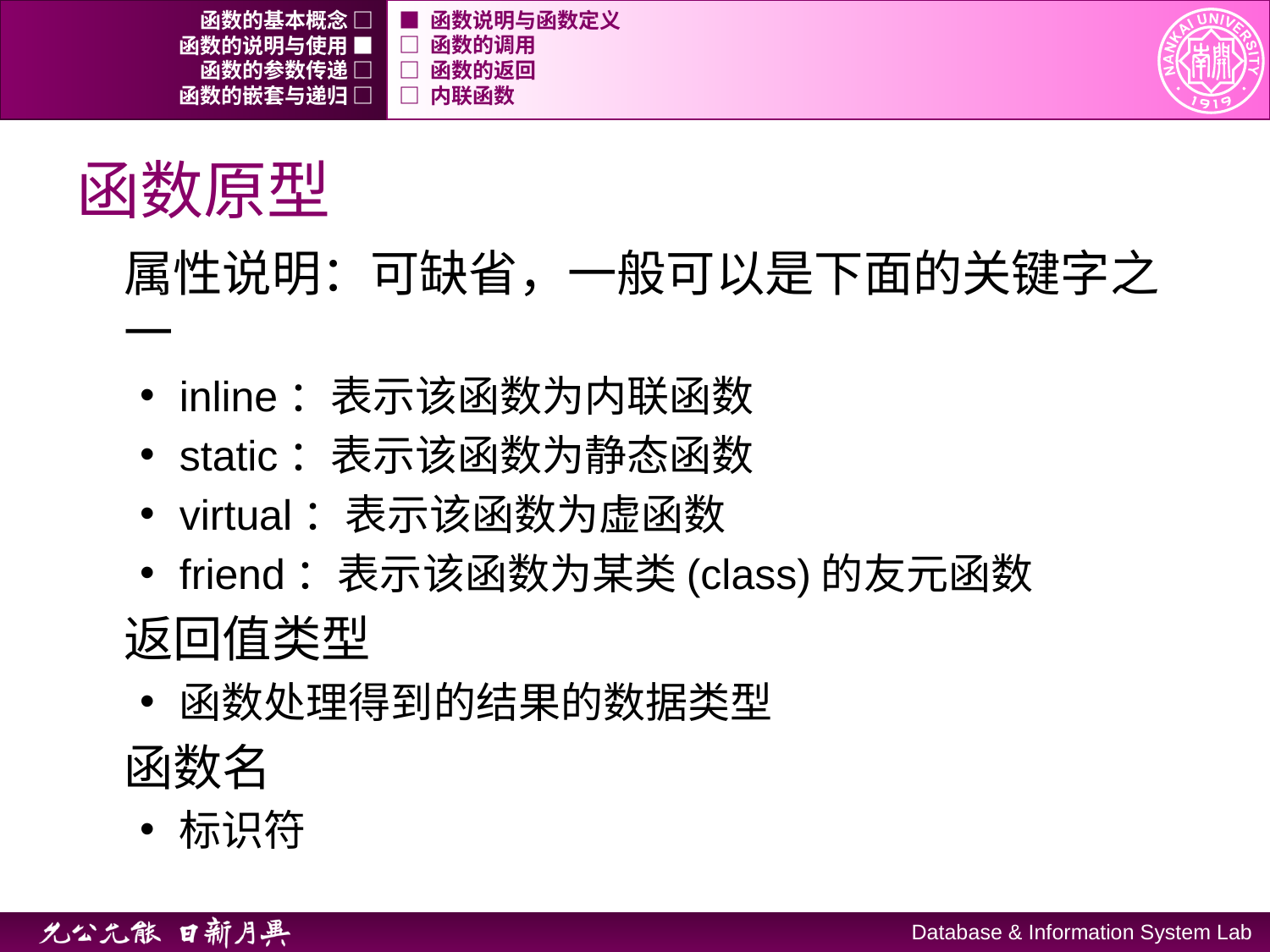

函数的基本概念 □
■ 函数说明与函数定义
函数的说明与使用 ■
□ 函数的调用
函数的参数传递 □
□ 函数的返回
函数的嵌套与递归 □
□ 内联函数
# 函数原型
属性说明：可缺省，一般可以是下面的关键字之一
inline：表示该函数为内联函数
static：表示该函数为静态函数
virtual：表示该函数为虚函数
friend：表示该函数为某类(class)的友元函数
返回值类型
函数处理得到的结果的数据类型
函数名
标识符